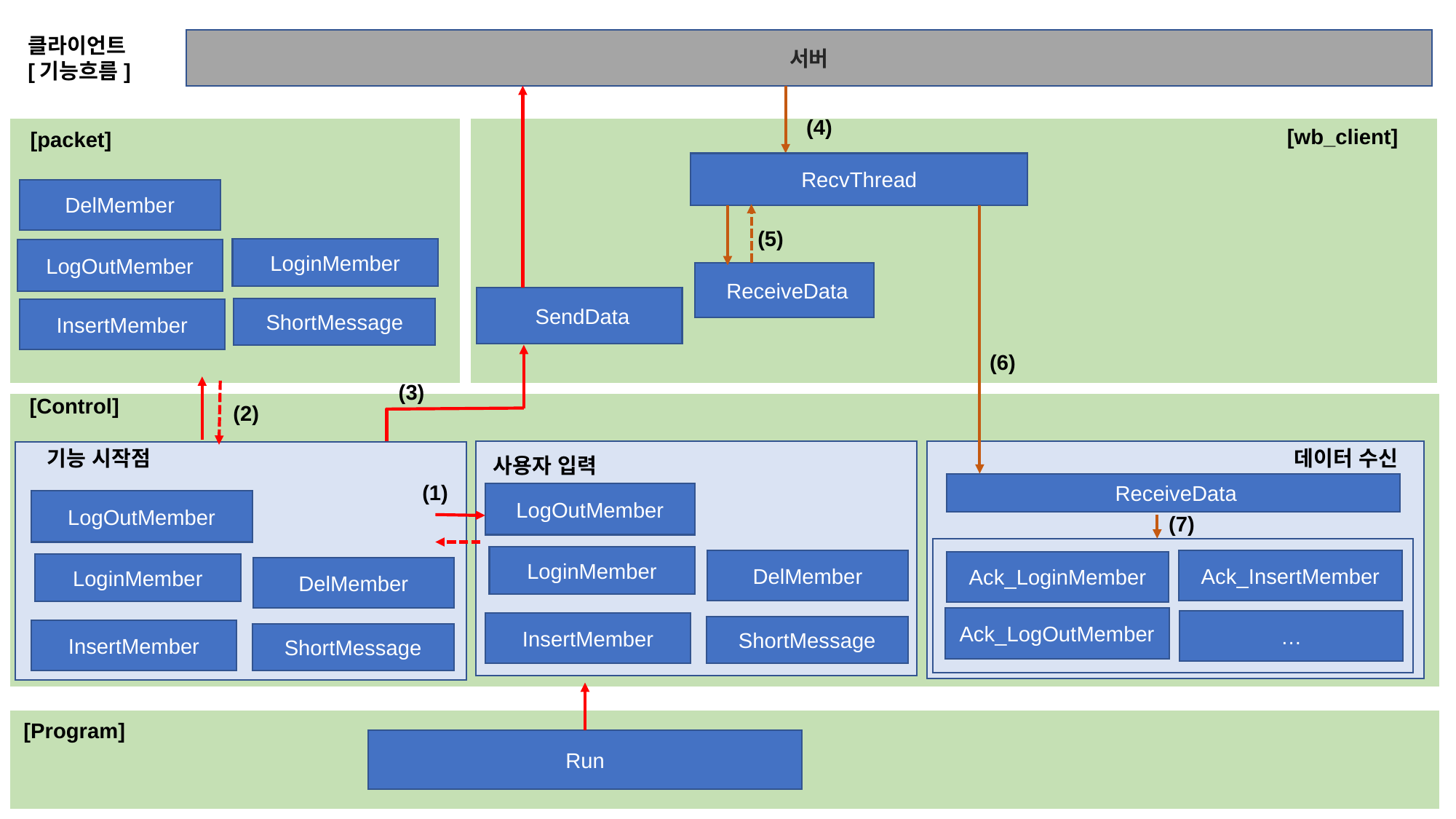

클라이언트
[기능흐름]
서버
(4)

[wb_client]

[packet]
RecvThread
DelMember
(5)
LoginMember
LogOutMember
 ReceiveData
 SendData
ShortMessage
InsertMember
(6)

(3)
[Control]

(2)
기능 시작점
데이터 수신

사용자 입력
(1)
 ReceiveData
LogOutMember
LogOutMember
(7)

LoginMember
Ack_InsertMember
DelMember
Ack_LoginMember
LoginMember
DelMember
Ack_LogOutMember
…
InsertMember
ShortMessage
InsertMember
ShortMessage

[Program]
Run